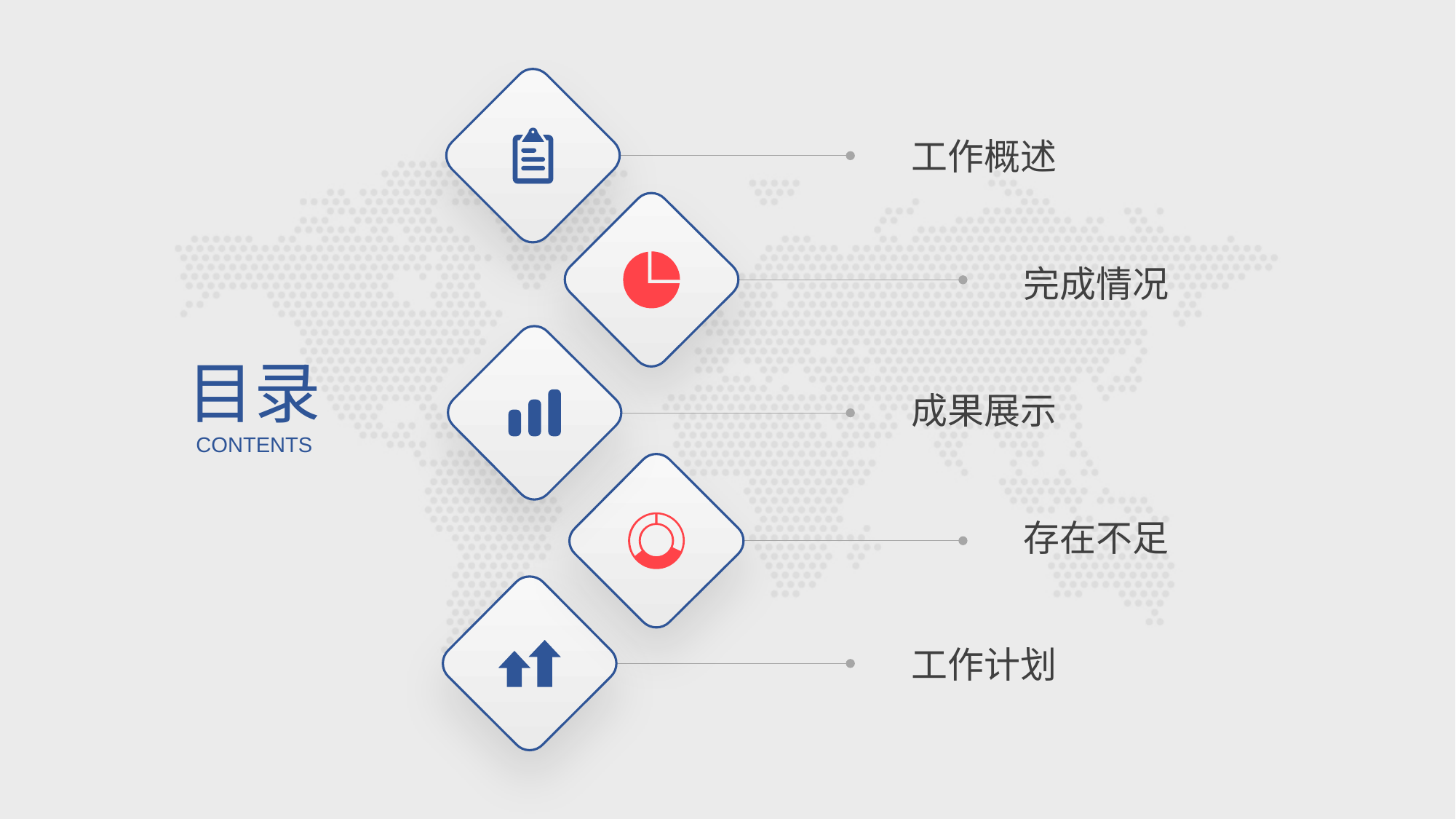

工作概述

完成情况

目录
CONTENTS
成果展示

存在不足

工作计划